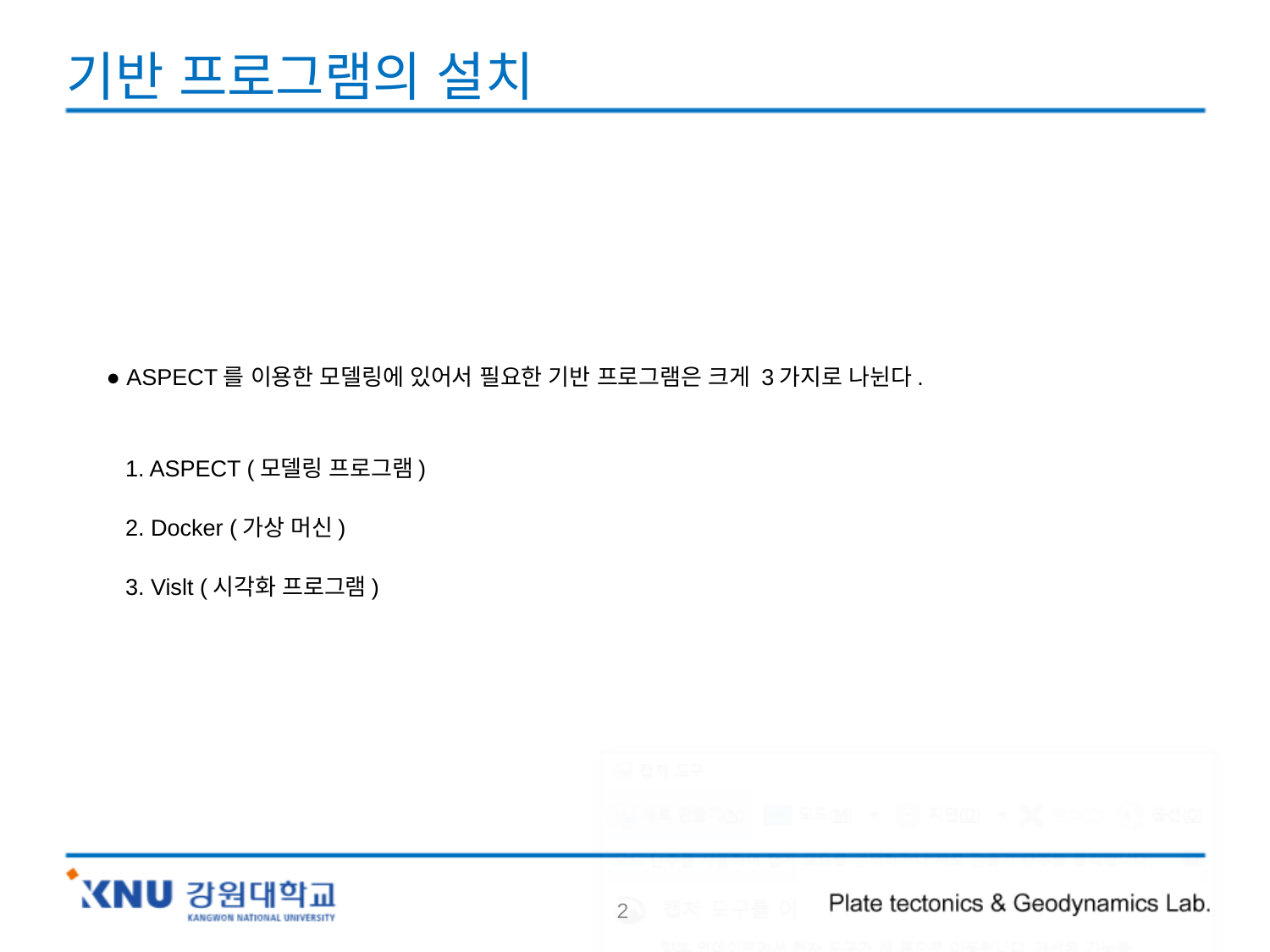

# 기반 프로그램의 설치
● ASPECT를 이용한 모델링에 있어서 필요한 기반 프로그램은 크게 3가지로 나뉜다.

   1. ASPECT (모델링 프로그램)
   2. Docker (가상 머신)
   3. Vislt (시각화 프로그램)
2